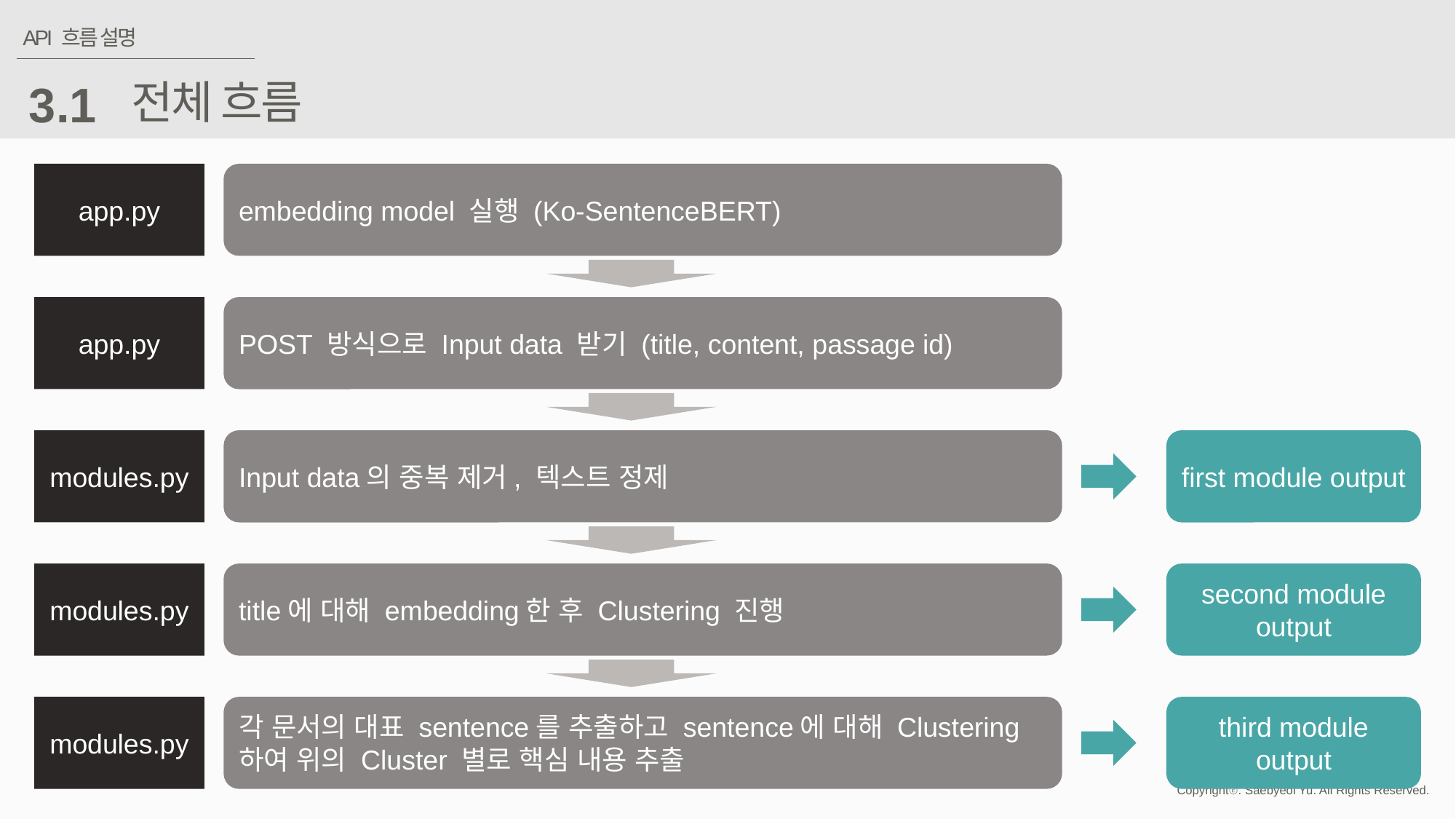

API 흐름 설명
전체 흐름
3.1
app.py
embedding model 실행 (Ko-SentenceBERT)

app.py
POST 방식으로 Input data 받기 (title, content, passage id)

modules.py
Input data의 중복 제거, 텍스트 정제

first module output

modules.py
title에 대해 embedding한 후 Clustering 진행

second module output

third module output
modules.py
각 문서의 대표 sentence를 추출하고 sentence에 대해 Clustering 하여 위의 Cluster 별로 핵심 내용 추출